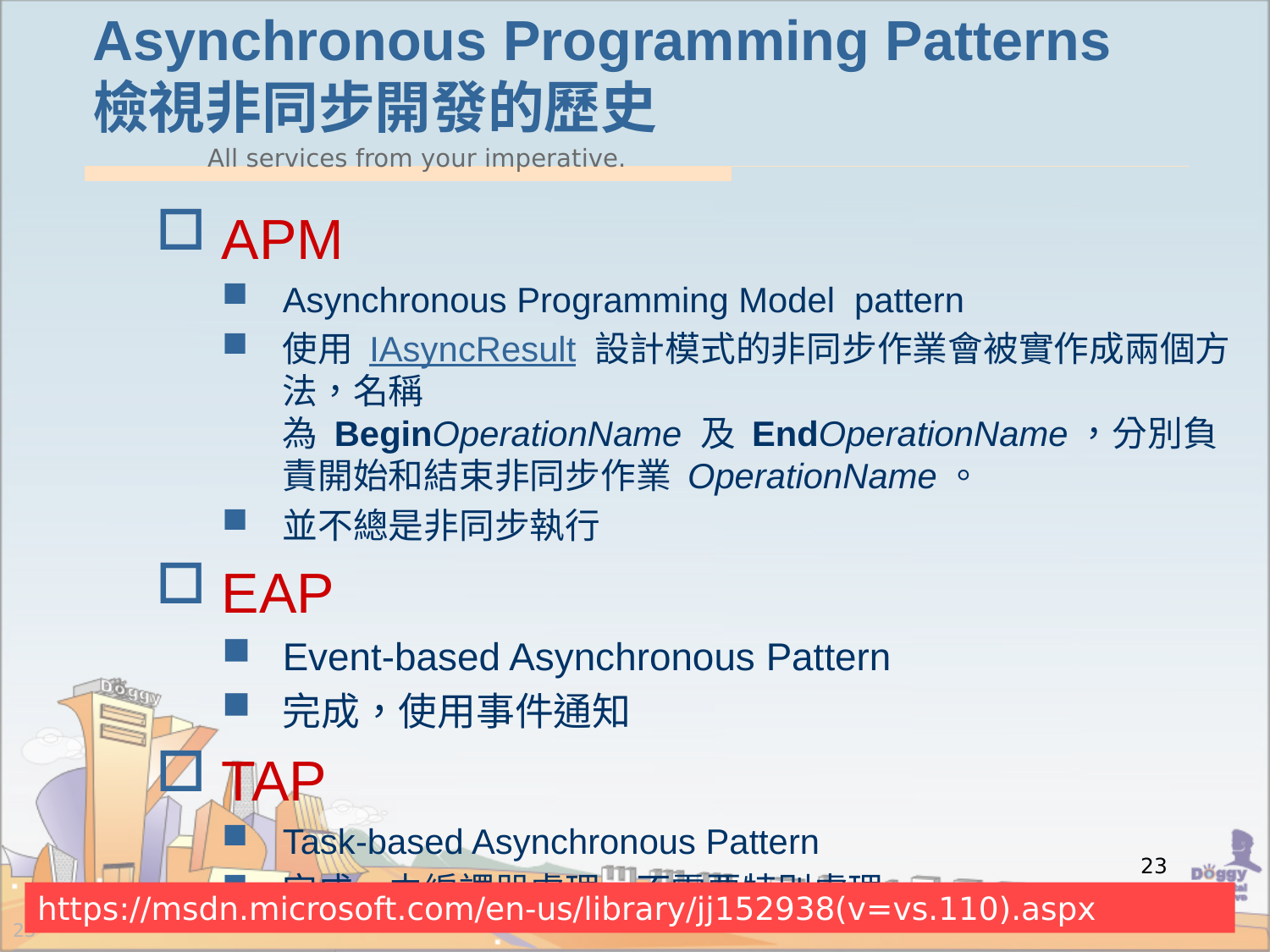

# Asynchronous Programming Patterns 檢視非同步開發的歷史
APM
Asynchronous Programming Model  pattern
使用 IAsyncResult 設計模式的非同步作業會被實作成兩個方法，名稱為 BeginOperationName 及 EndOperationName，分別負責開始和結束非同步作業 OperationName。
並不總是非同步執行
EAP
Event-based Asynchronous Pattern
完成，使用事件通知
TAP
Task-based Asynchronous Pattern
完成，由編譯器處理，不需要特別處理

23
https://msdn.microsoft.com/en-us/library/jj152938(v=vs.110).aspx